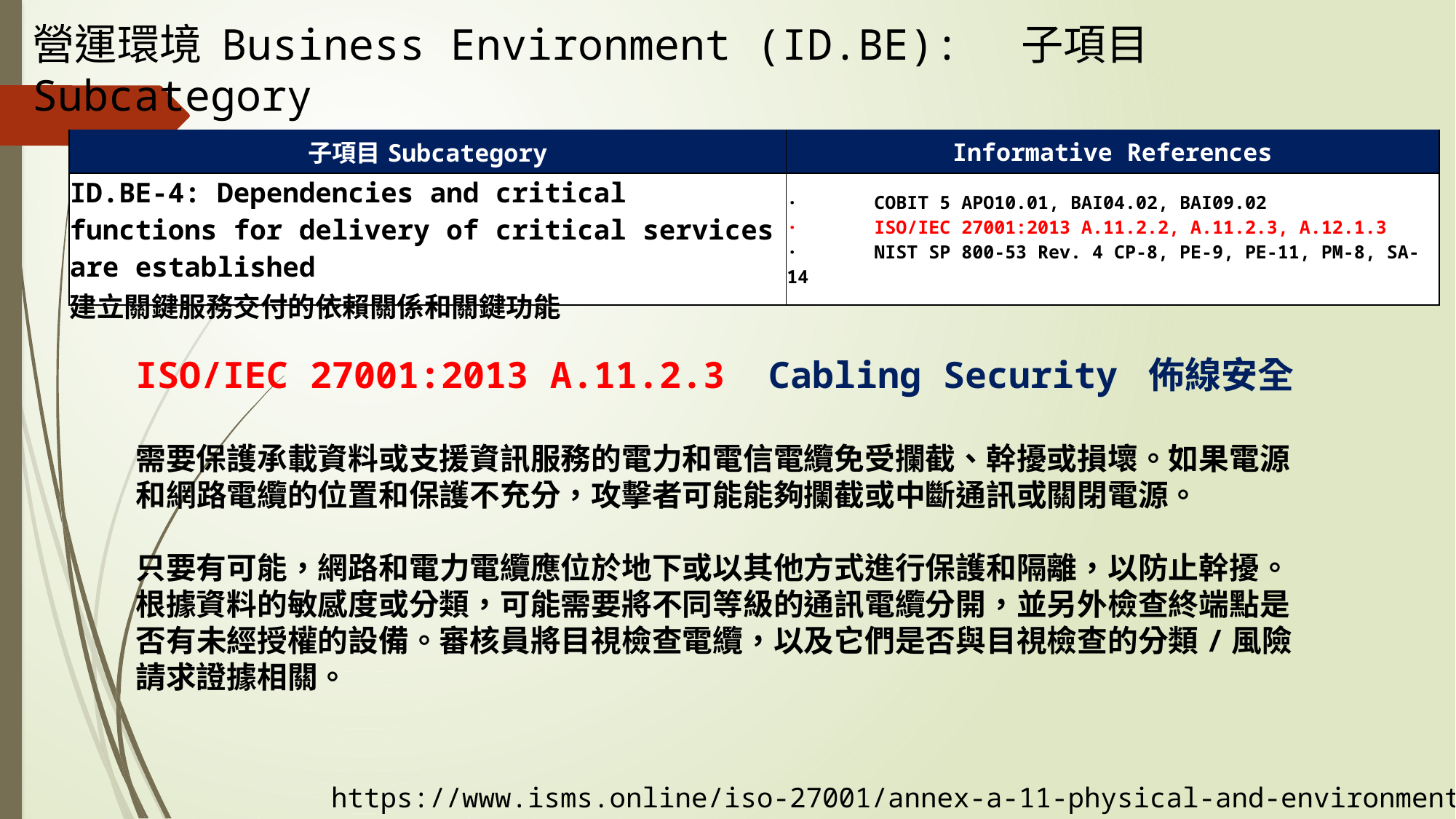

營運環境 Business Environment (ID.BE):  子項目Subcategory
| 子項目Subcategory | Informative References |
| --- | --- |
| ID.BE-4: Dependencies and critical functions for delivery of critical services are established 建立關鍵服務交付的依賴關係和關鍵功能 | ·       COBIT 5 APO10.01, BAI04.02, BAI09.02 ·       ISO/IEC 27001:2013 A.11.2.2, A.11.2.3, A.12.1.3 ·       NIST SP 800-53 Rev. 4 CP-8, PE-9, PE-11, PM-8, SA-14 |
ISO/IEC 27001:2013 A.11.2.3  Cabling Security 佈線安全

需要保護承載資料或支援資訊服務的電力和電信電纜免受攔截、幹擾或損壞。如果電源和網路電纜的位置和保護不充分，攻擊者可能能夠攔截或中斷通訊或關閉電源。

只要有可能，網路和電力電纜應位於地下或以其他方式進行保護和隔離，以防止幹擾。根據資料的敏感度或分類，可能需要將不同等級的通訊電纜分開，並另外檢查終端點是否有未經授權的設備。審核員將目視檢查電纜，以及它們是否與目視檢查的分類/風險請求證據相關。
https://www.isms.online/iso-27001/annex-a-11-physical-and-environmental-security/